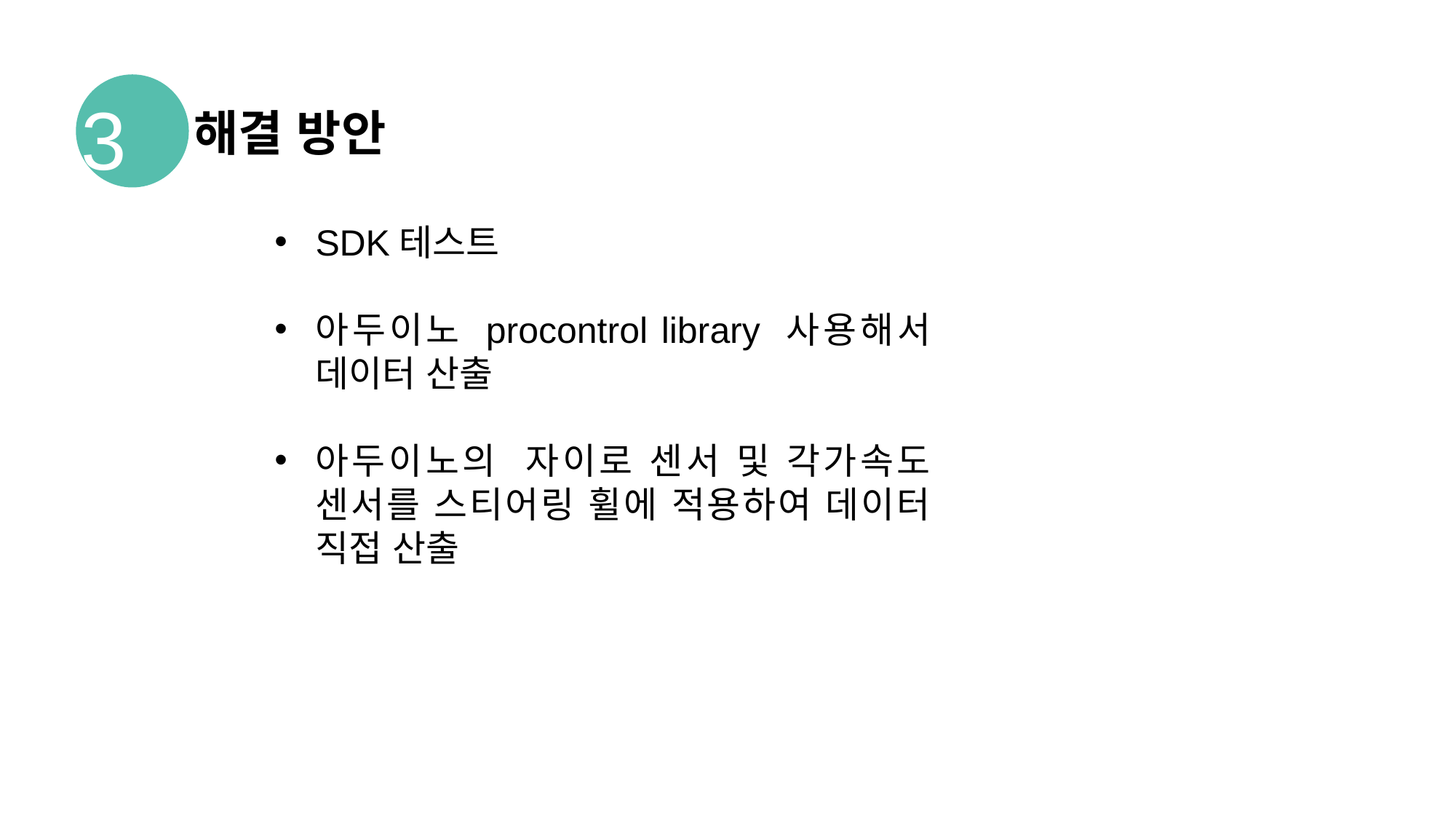

3
해결 방안
SDK테스트

아두이노 procontrol library 사용해서 데이터 산출

아두이노의  자이로 센서 및 각가속도 센서를 스티어링 휠에 적용하여 데이터 직접 산출